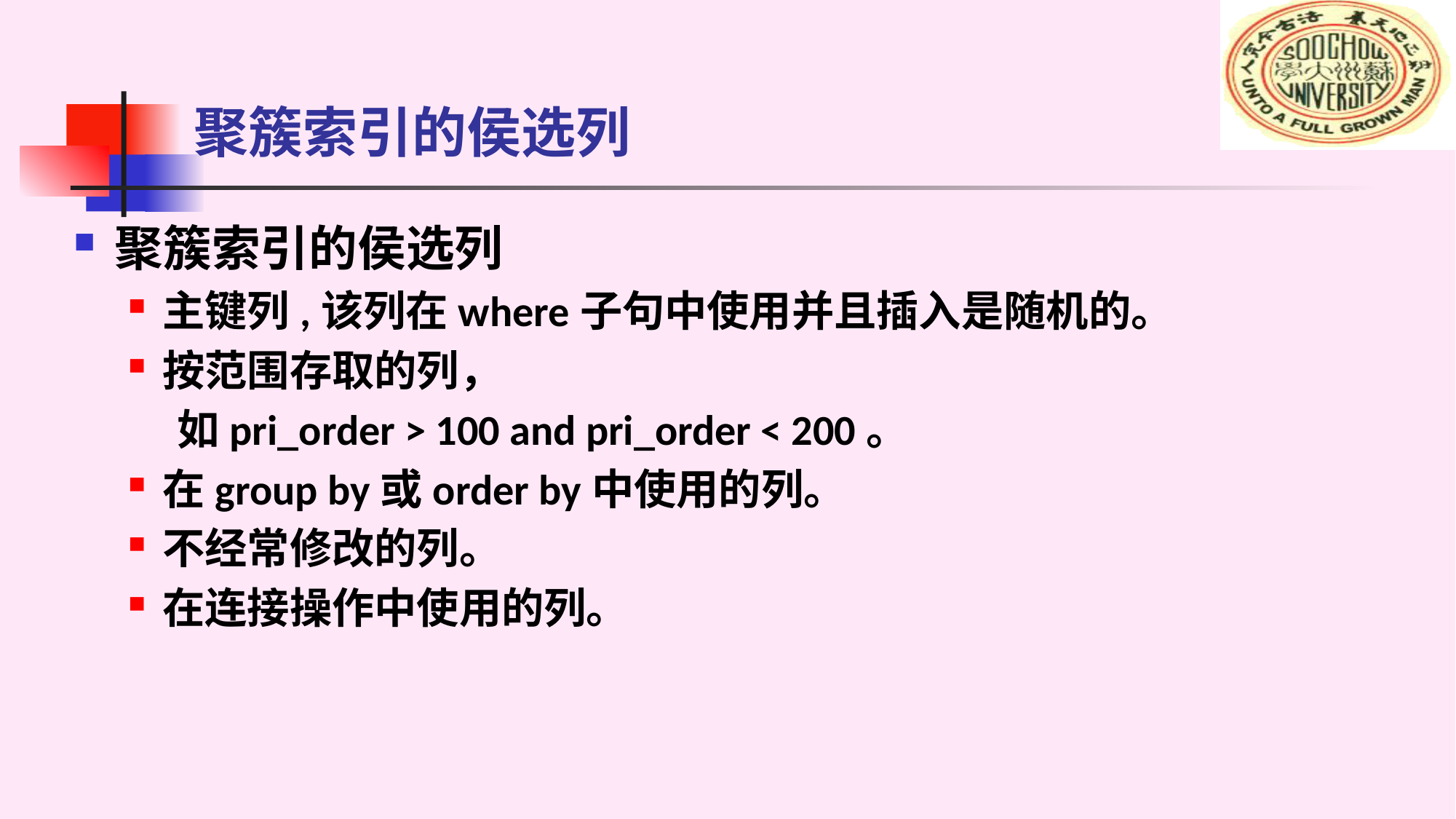

# 聚簇索引的侯选列
聚簇索引的侯选列
主键列,该列在where子句中使用并且插入是随机的。
按范围存取的列，
    如pri_order > 100 and pri_order < 200。
在group by或order by中使用的列。
不经常修改的列。
在连接操作中使用的列。